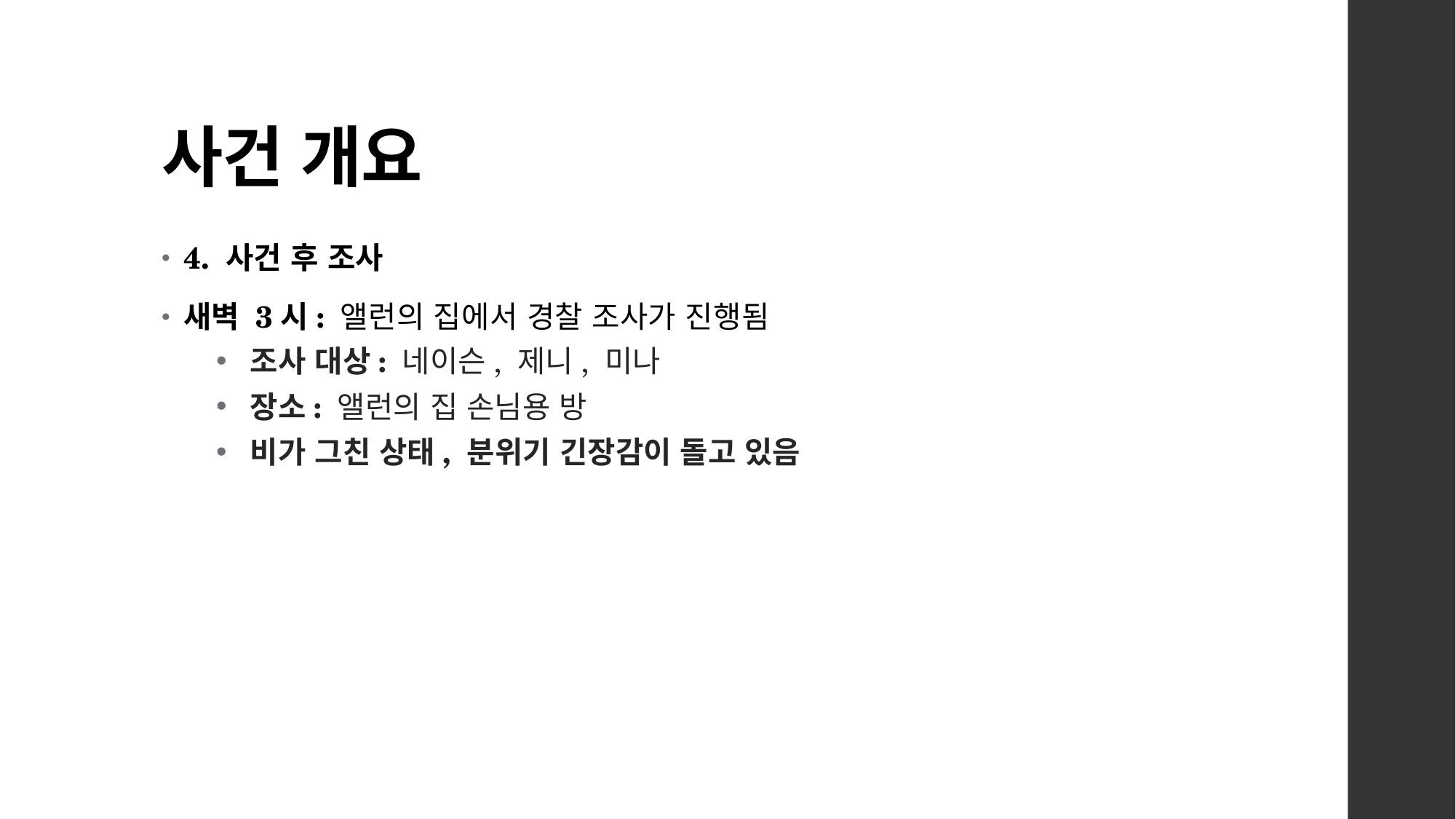

# 사건 개요
4. 사건 후 조사
새벽 3시: 앨런의 집에서 경찰 조사가 진행됨
조사 대상: 네이슨, 제니, 미나
장소: 앨런의 집 손님용 방
비가 그친 상태, 분위기 긴장감이 돌고 있음